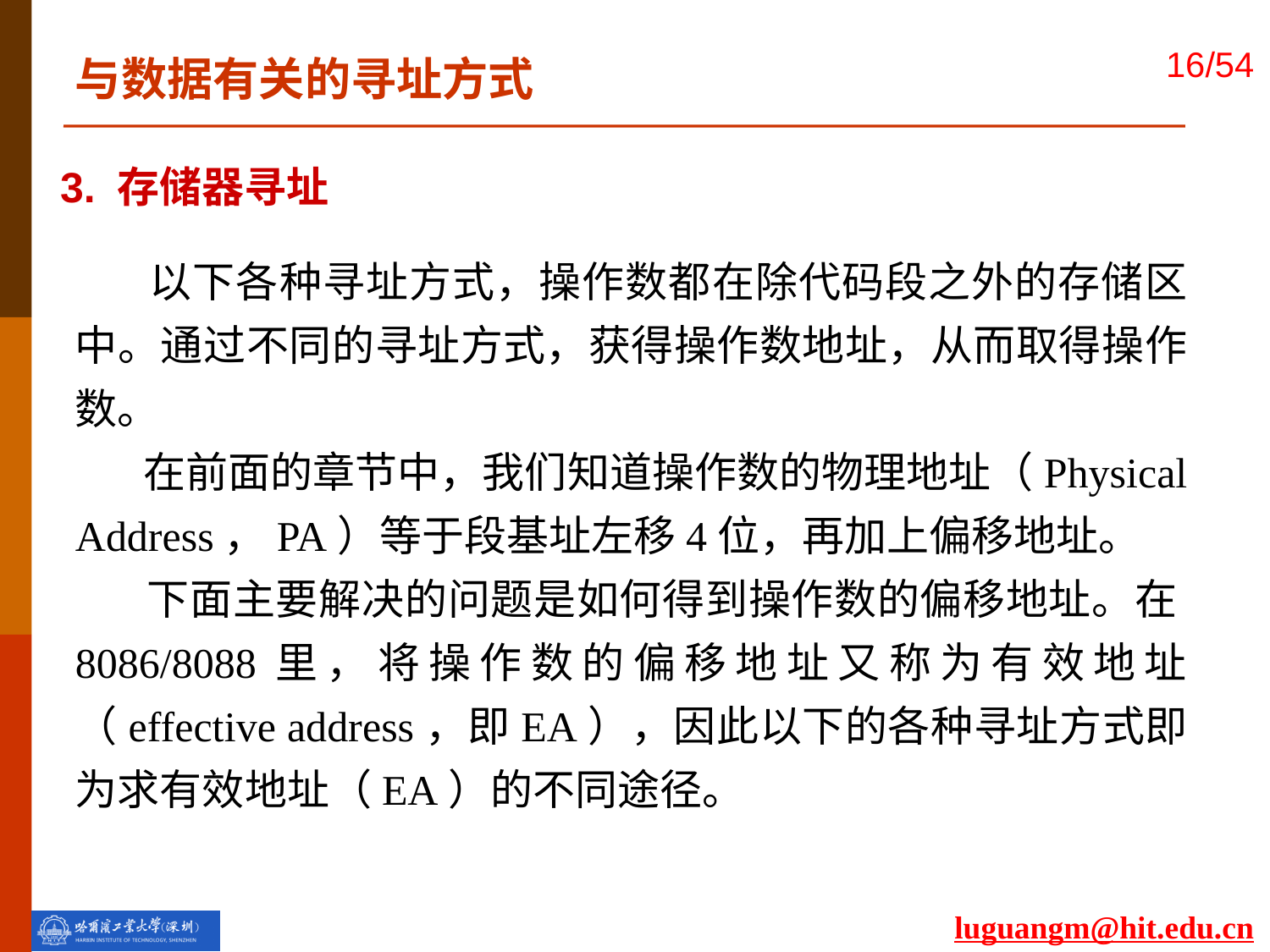

与数据有关的寻址方式
3. 存储器寻址
      以下各种寻址方式，操作数都在除代码段之外的存储区中。通过不同的寻址方式，获得操作数地址，从而取得操作数。
      在前面的章节中，我们知道操作数的物理地址（Physical Address，PA）等于段基址左移4位，再加上偏移地址。
      下面主要解决的问题是如何得到操作数的偏移地址。在8086/8088里，将操作数的偏移地址又称为有效地址（effective address，即EA），因此以下的各种寻址方式即为求有效地址（EA）的不同途径。